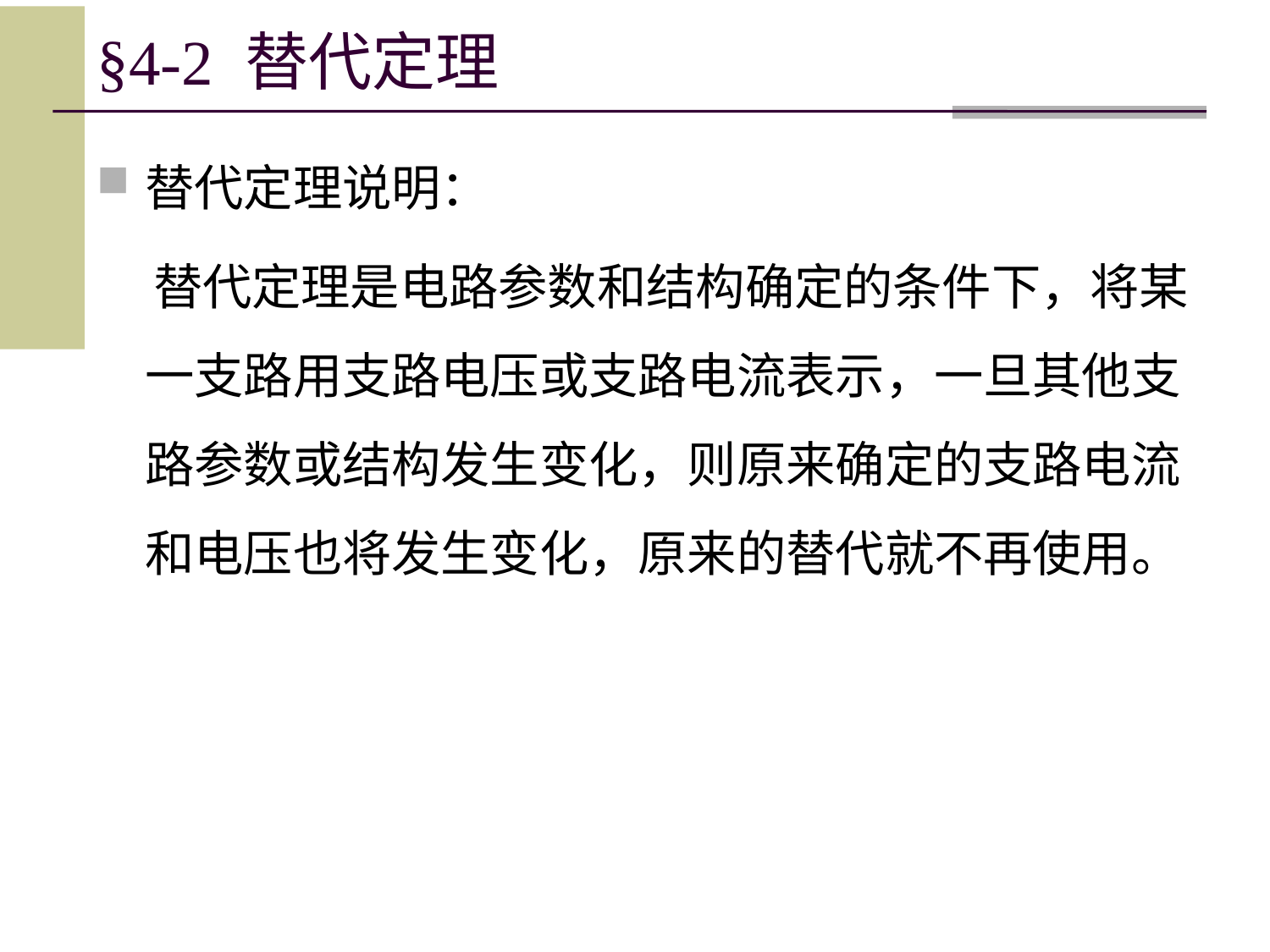

# §4-2 替代定理
替代定理说明：
    替代定理是电路参数和结构确定的条件下，将某一支路用支路电压或支路电流表示，一旦其他支路参数或结构发生变化，则原来确定的支路电流和电压也将发生变化，原来的替代就不再使用。